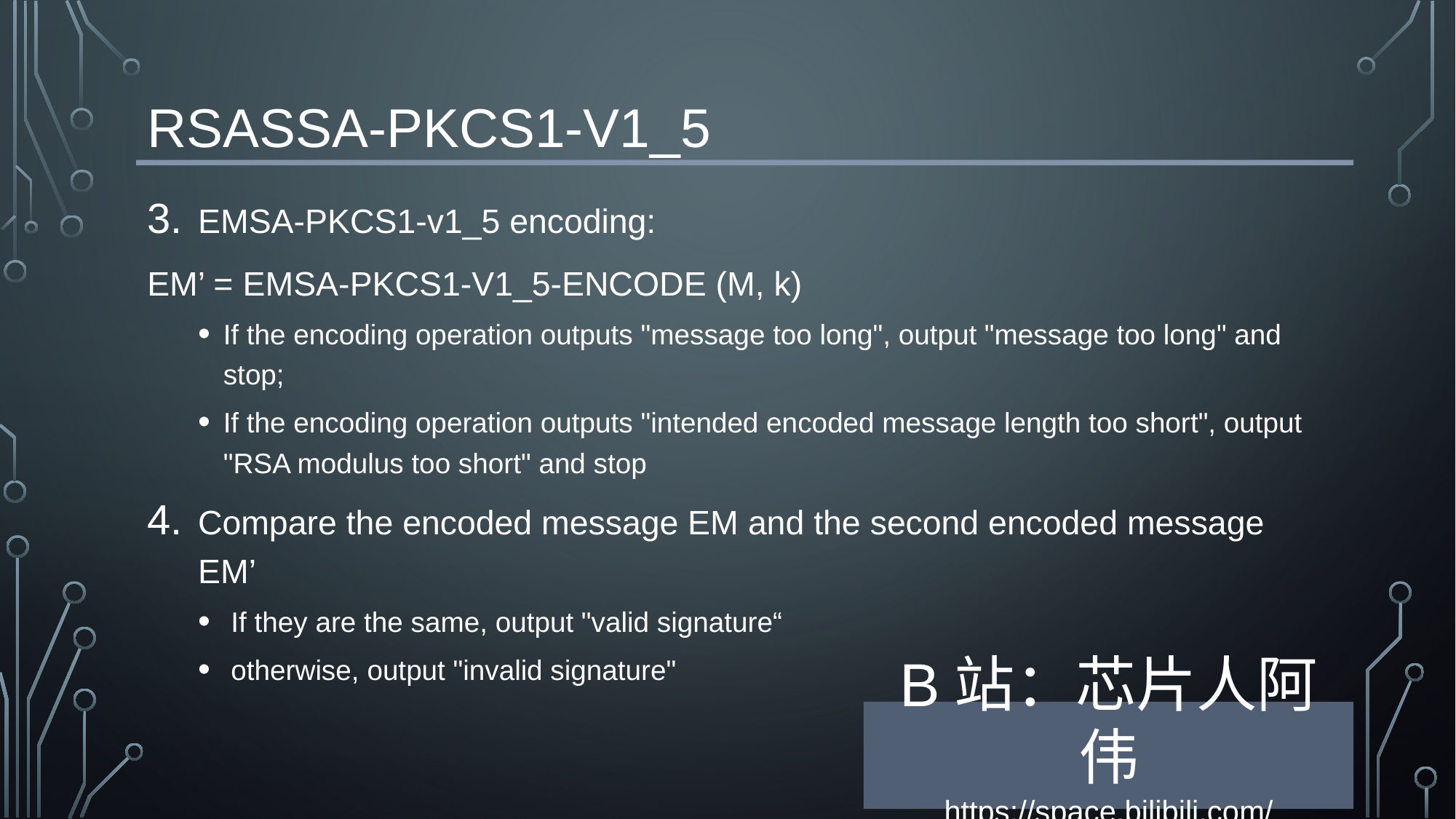

# RSASSA-PKCS1-v1_5

EMSA-PKCS1-v1_5 encoding:
EM’ = EMSA-PKCS1-V1_5-ENCODE (M, k)
If the encoding operation outputs "message too long", output "message too long" and stop;
If the encoding operation outputs "intended encoded message length too short", output "RSA modulus too short" and stop
Compare the encoded message EM and the second encoded message EM’
 If they are the same, output "valid signature“
 otherwise, output "invalid signature"

B站：芯片人阿伟
https://space.bilibili.com/243180540